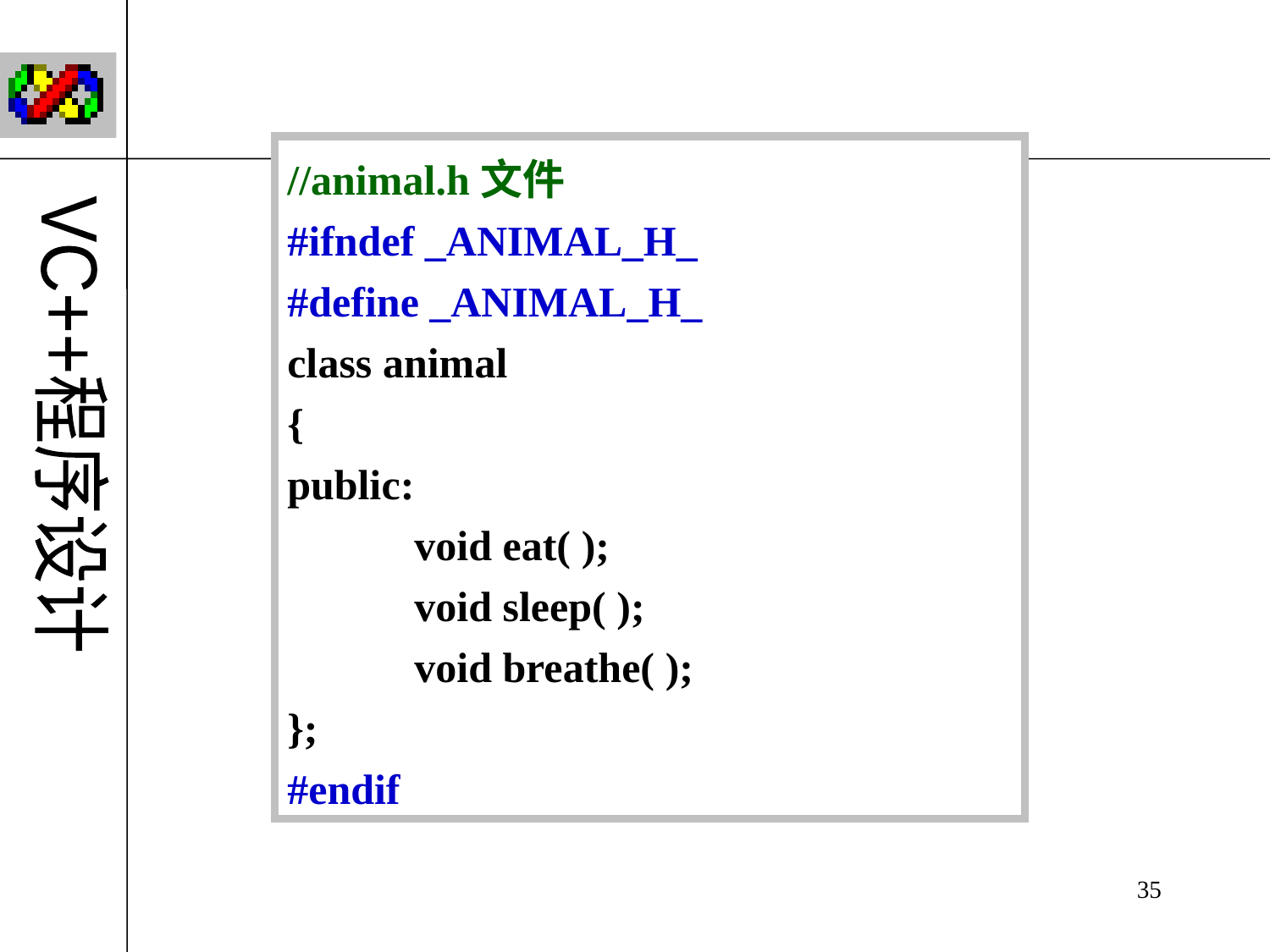

//animal.h文件
#ifndef _ANIMAL_H_
#define _ANIMAL_H_
class animal
{
public:
	void eat( );
	void sleep( );
	void breathe( );
};
#endif
35